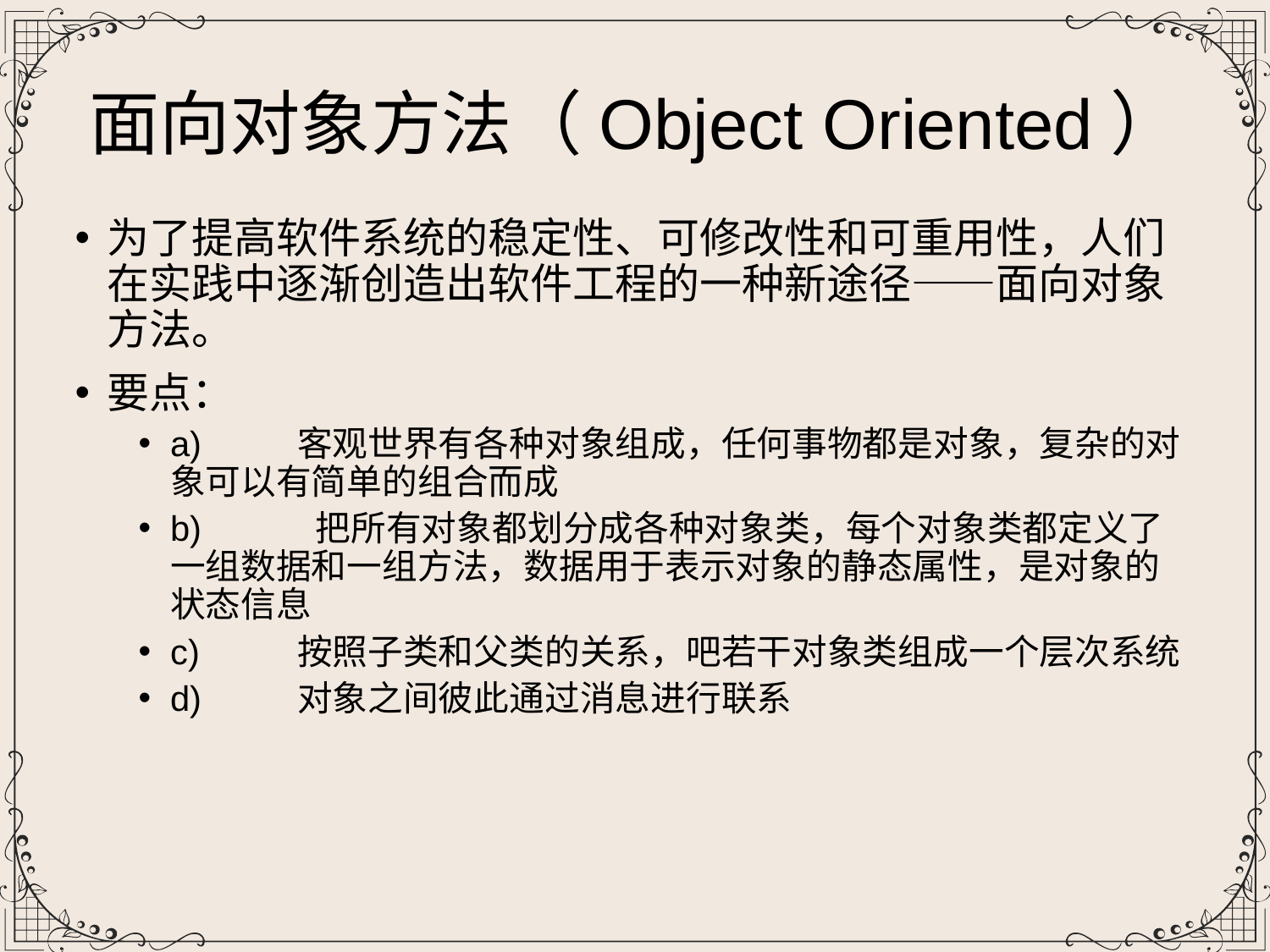

面向对象方法（Object Oriented）
为了提高软件系统的稳定性、可修改性和可重用性，人们在实践中逐渐创造出软件工程的一种新途径——面向对象方法。
要点：
a)	客观世界有各种对象组成，任何事物都是对象，复杂的对象可以有简单的组合而成
b)	 把所有对象都划分成各种对象类，每个对象类都定义了一组数据和一组方法，数据用于表示对象的静态属性，是对象的状态信息
c)	按照子类和父类的关系，吧若干对象类组成一个层次系统
d)	对象之间彼此通过消息进行联系